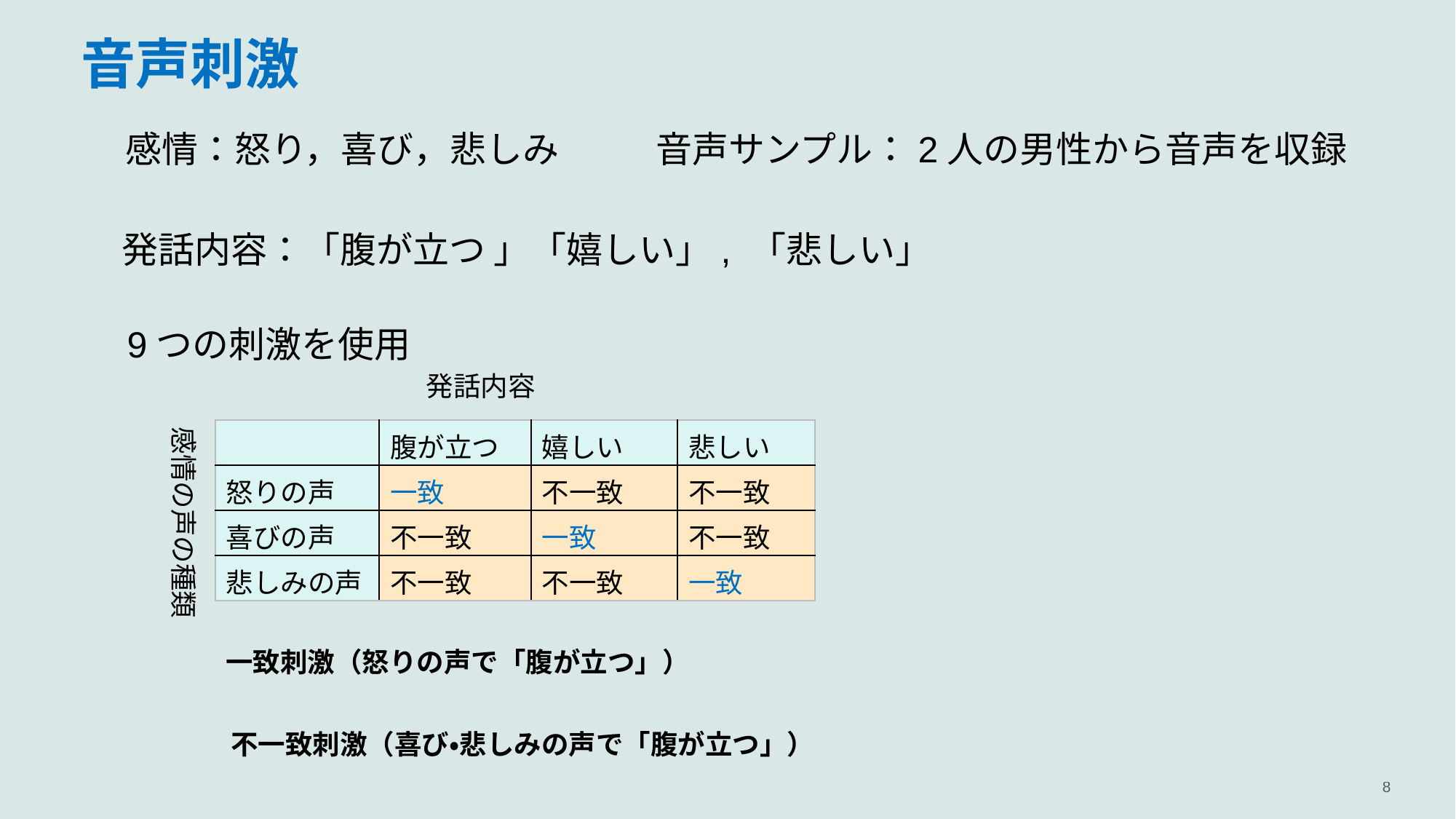

# 音声刺激
感情：怒り，喜び，悲しみ
音声サンプル：2人の男性から音声を収録
発話内容：「腹が立つ 」「嬉しい」, 「悲しい」
9つの刺激を使用
　　　発話内容
　感情の声の種類
|  | 腹が立つ | 嬉しい | 悲しい |
| --- | --- | --- | --- |
| 怒りの声 | 一致 | 不一致 | 不一致 |
| 喜びの声 | 不一致 | 一致 | 不一致 |
| 悲しみの声 | 不一致 | 不一致 | 一致 |
一致刺激（怒りの声で「腹が立つ」）
不一致刺激（喜び・悲しみの声で「腹が立つ」）
8